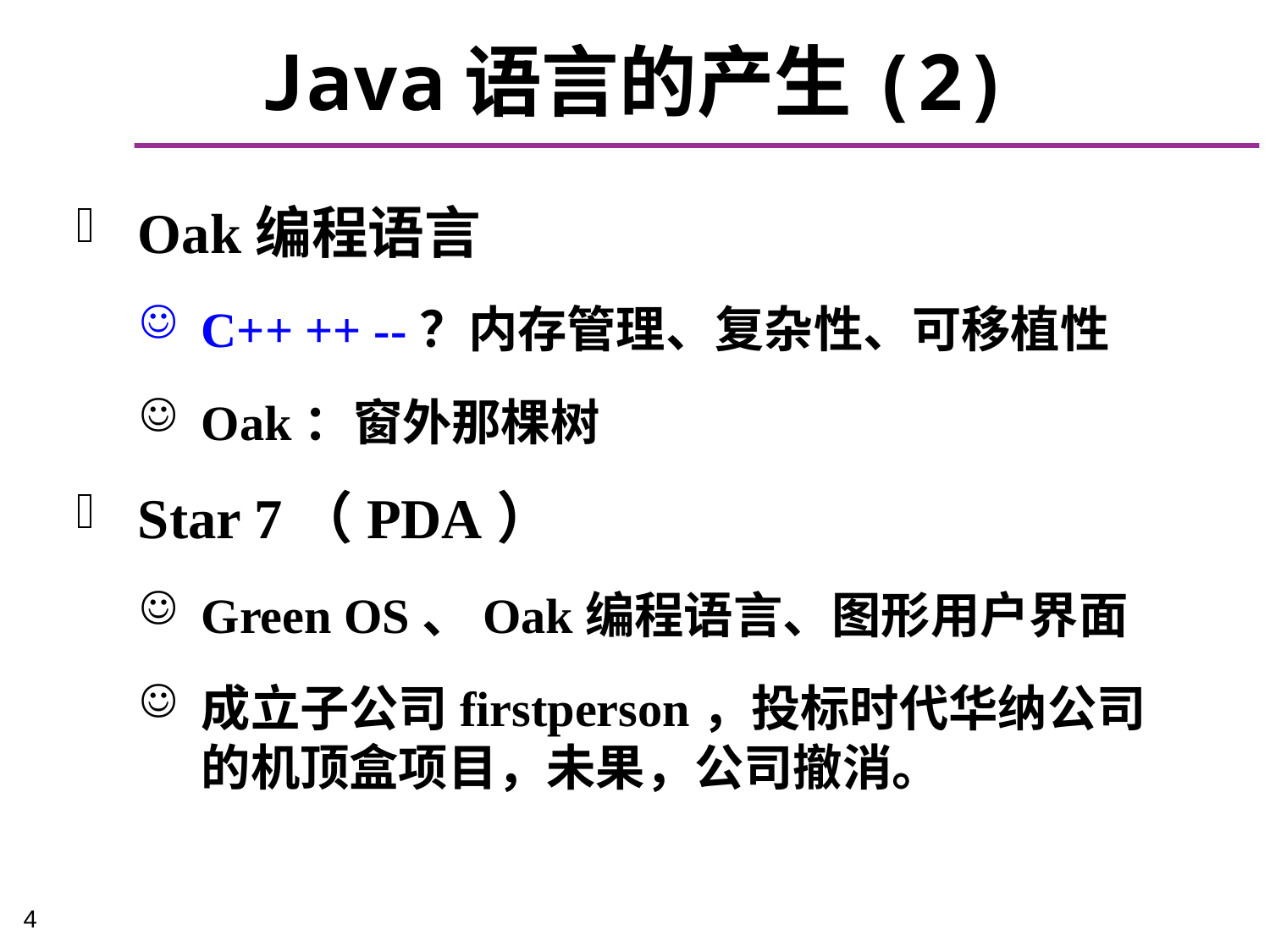

# Java语言的产生(2)
Oak编程语言
C++ ++ --？内存管理、复杂性、可移植性
Oak：窗外那棵树
Star 7（PDA）
Green OS、Oak编程语言、图形用户界面
成立子公司firstperson，投标时代华纳公司的机顶盒项目，未果，公司撤消。
4